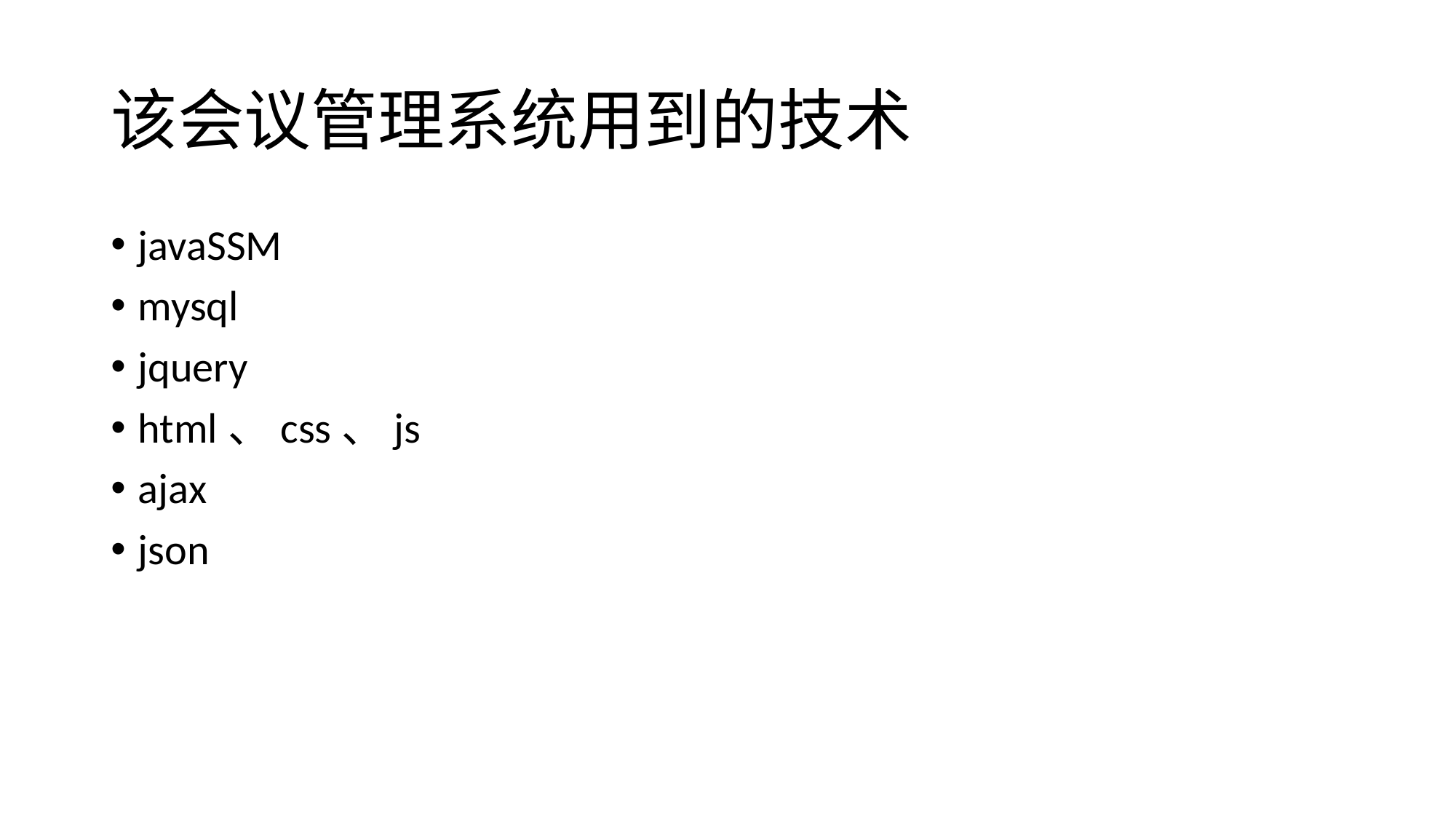

# 该会议管理系统用到的技术
javaSSM
mysql
jquery
html、css、js
ajax
json